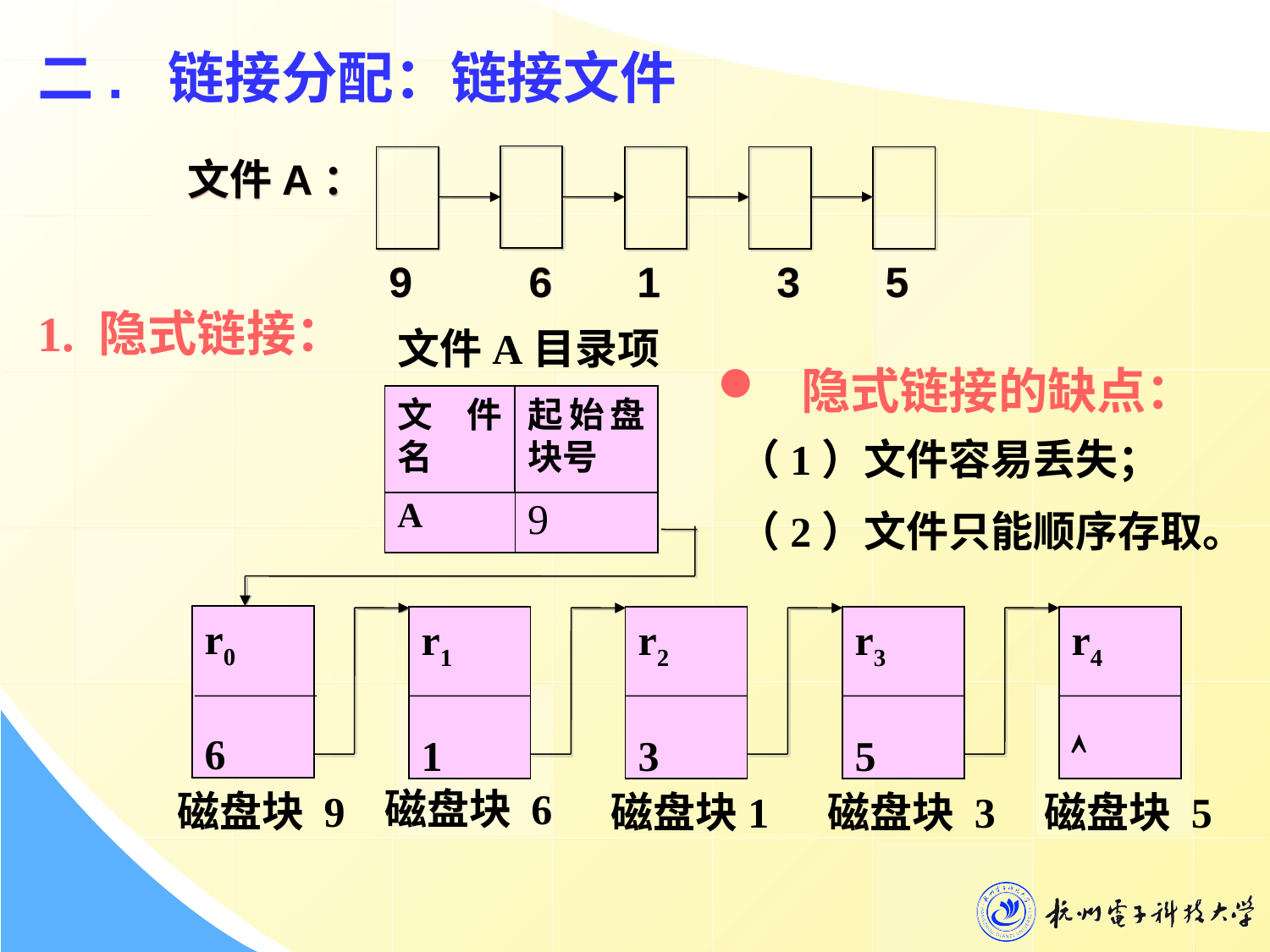

二.  链接分配：链接文件
文件A：

9
6
1
3
5
1. 隐式链接：
文件A目录项
  隐式链接的缺点：
文件名
起始盘块号
（1）文件容易丢失；
（2）文件只能顺序存取。
A
9

r0

6
r1

1
r2

3
r3

5
r4

∧

磁盘块 6
磁盘块 9
磁盘块1
磁盘块 3
磁盘块 5